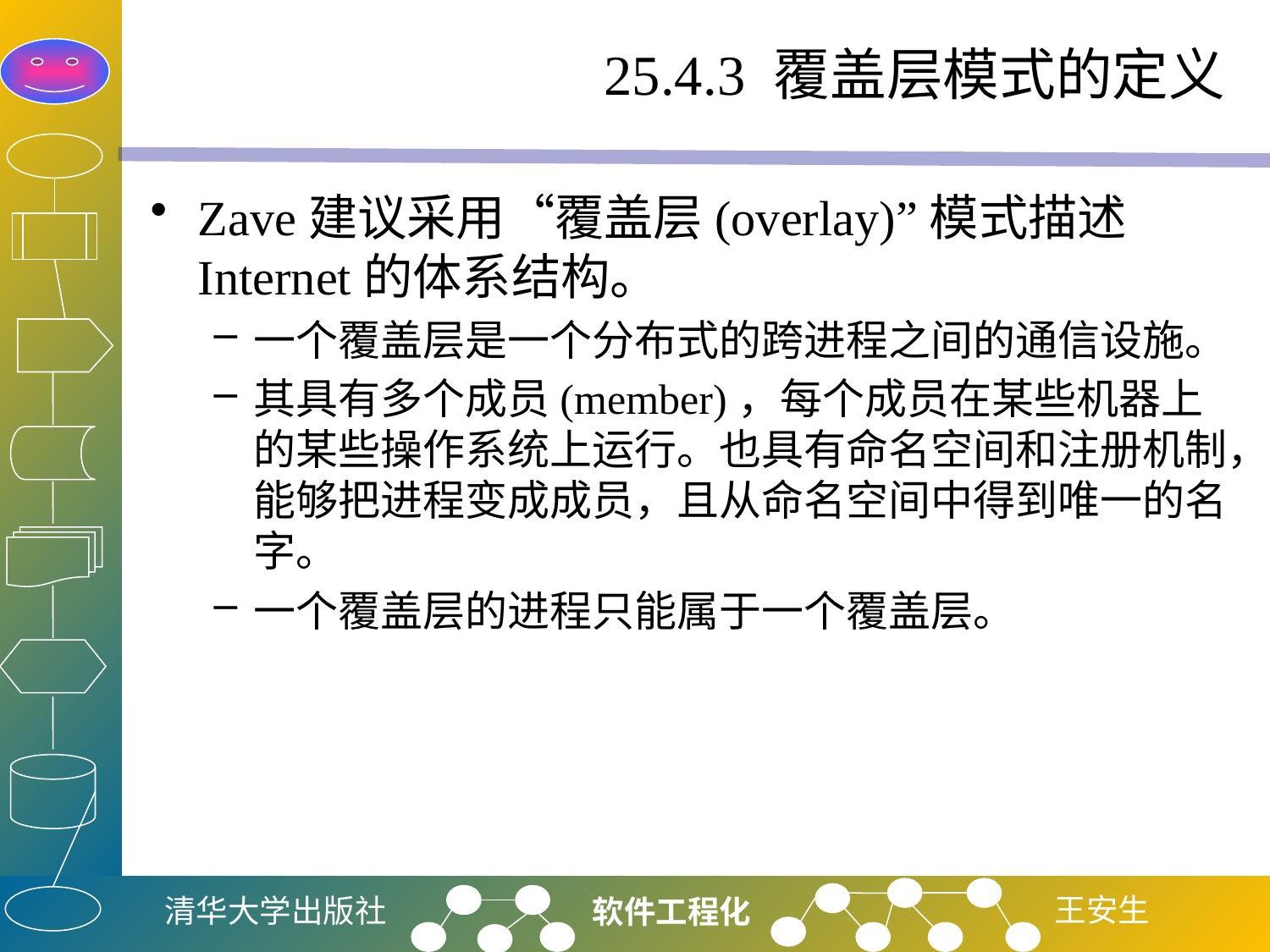

# 25.4.3 覆盖层模式的定义
Zave建议采用“覆盖层(overlay)”模式描述Internet的体系结构。
一个覆盖层是一个分布式的跨进程之间的通信设施。
其具有多个成员(member)，每个成员在某些机器上的某些操作系统上运行。也具有命名空间和注册机制，能够把进程变成成员，且从命名空间中得到唯一的名字。
一个覆盖层的进程只能属于一个覆盖层。